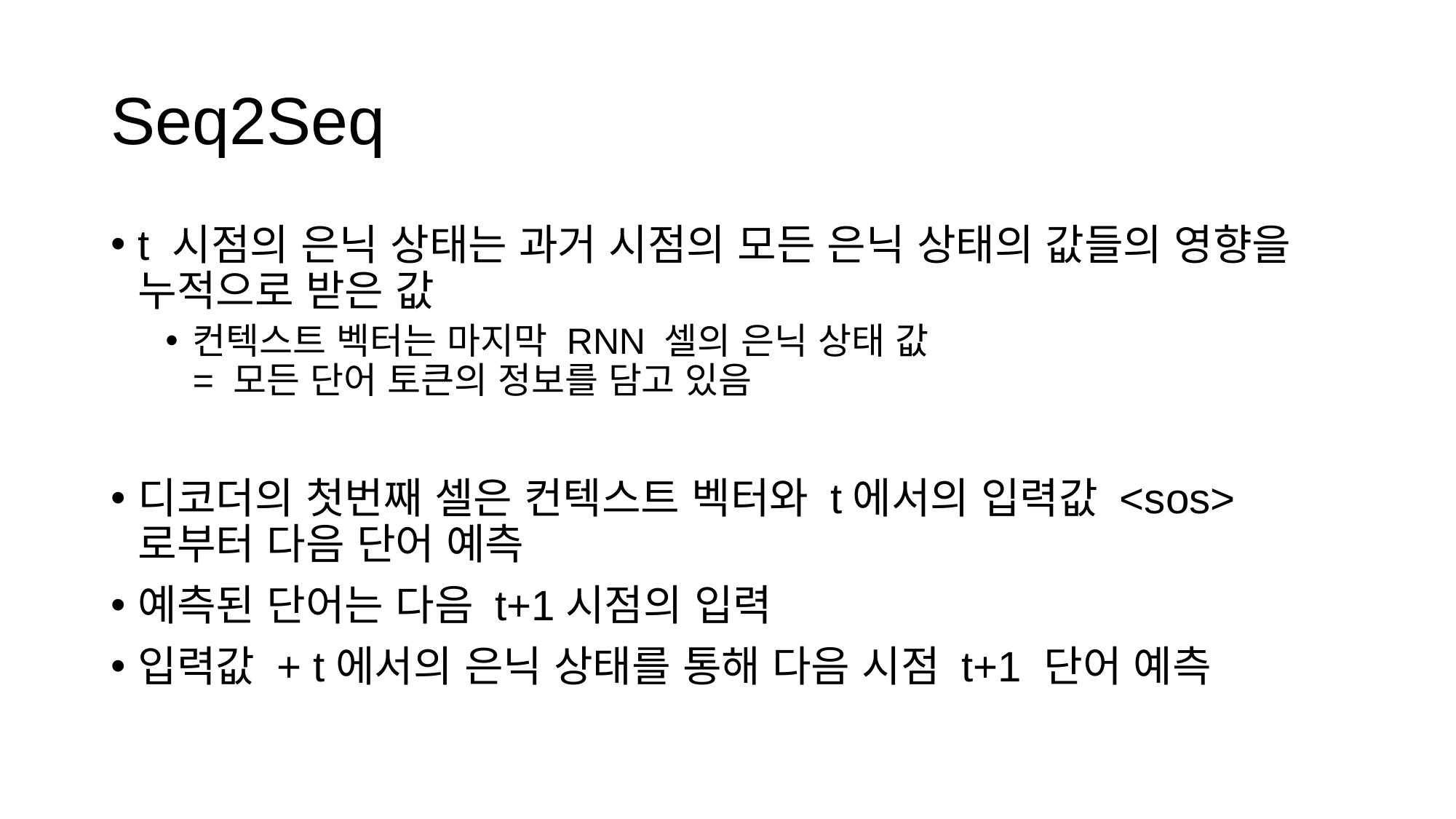

# Seq2Seq
t 시점의 은닉 상태는 과거 시점의 모든 은닉 상태의 값들의 영향을 누적으로 받은 값
컨텍스트 벡터는 마지막 RNN 셀의 은닉 상태 값
= 모든 단어 토큰의 정보를 담고 있음

디코더의 첫번째 셀은 컨텍스트 벡터와 t에서의 입력값 <sos>로부터 다음 단어 예측
예측된 단어는 다음 t+1시점의 입력
입력값 + t에서의 은닉 상태를 통해 다음 시점 t+1 단어 예측